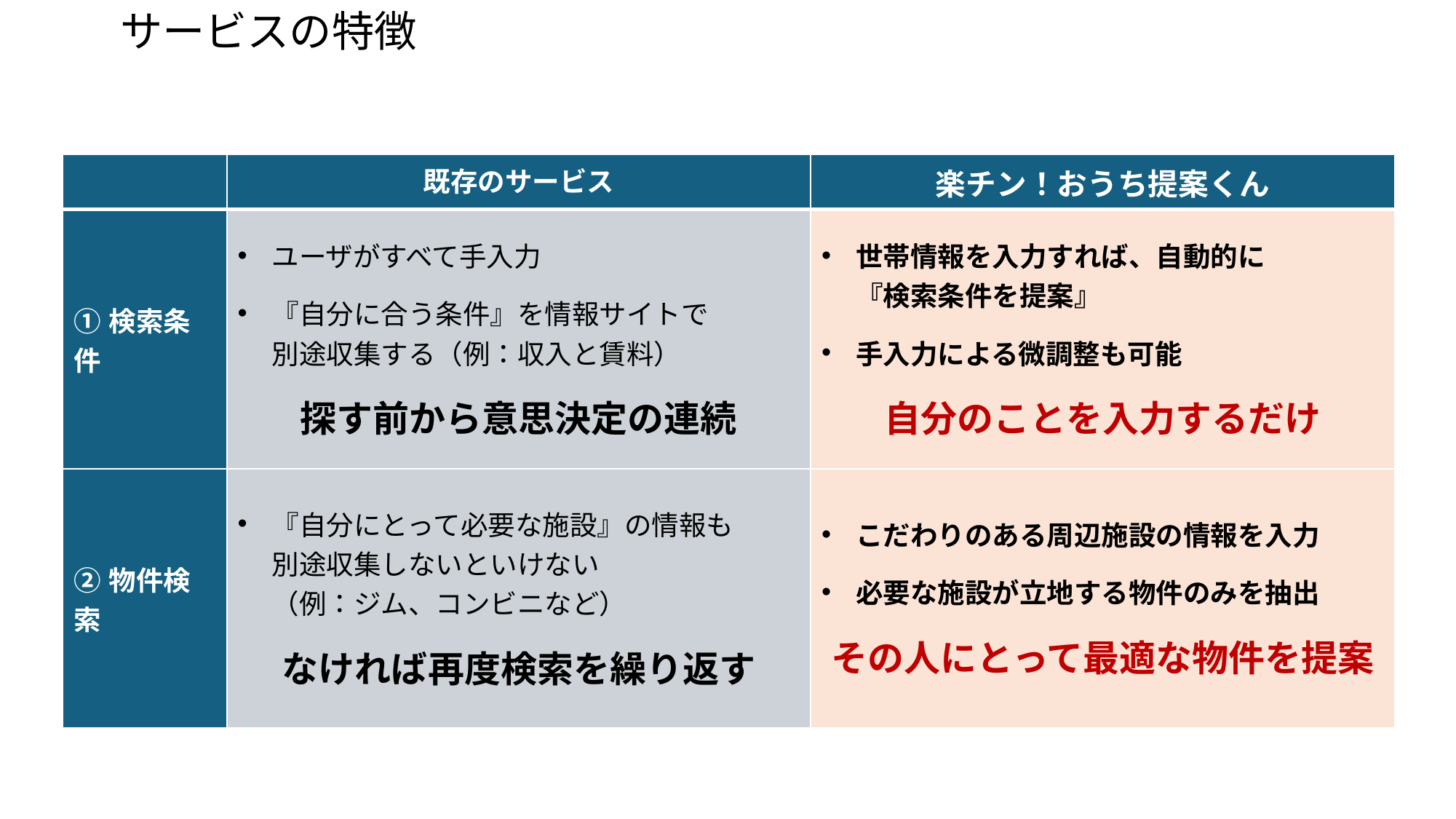

# サービスの特徴
|  | 既存のサービス | 楽チン！おうち提案くん |
| --- | --- | --- |
| ①検索条件 | ユーザがすべて手入力 『自分に合う条件』を情報サイトで 別途収集する（例：収入と賃料） 探す前から意思決定の連続 | 世帯情報を入力すれば、自動的に 『検索条件を提案』 手入力による微調整も可能 自分のことを入力するだけ |
| ②物件検索 | 『自分にとって必要な施設』の情報も 別途収集しないといけない （例：ジム、コンビニなど） なければ再度検索を繰り返す | こだわりのある周辺施設の情報を入力 必要な施設が立地する物件のみを抽出 その人にとって最適な物件を提案 |